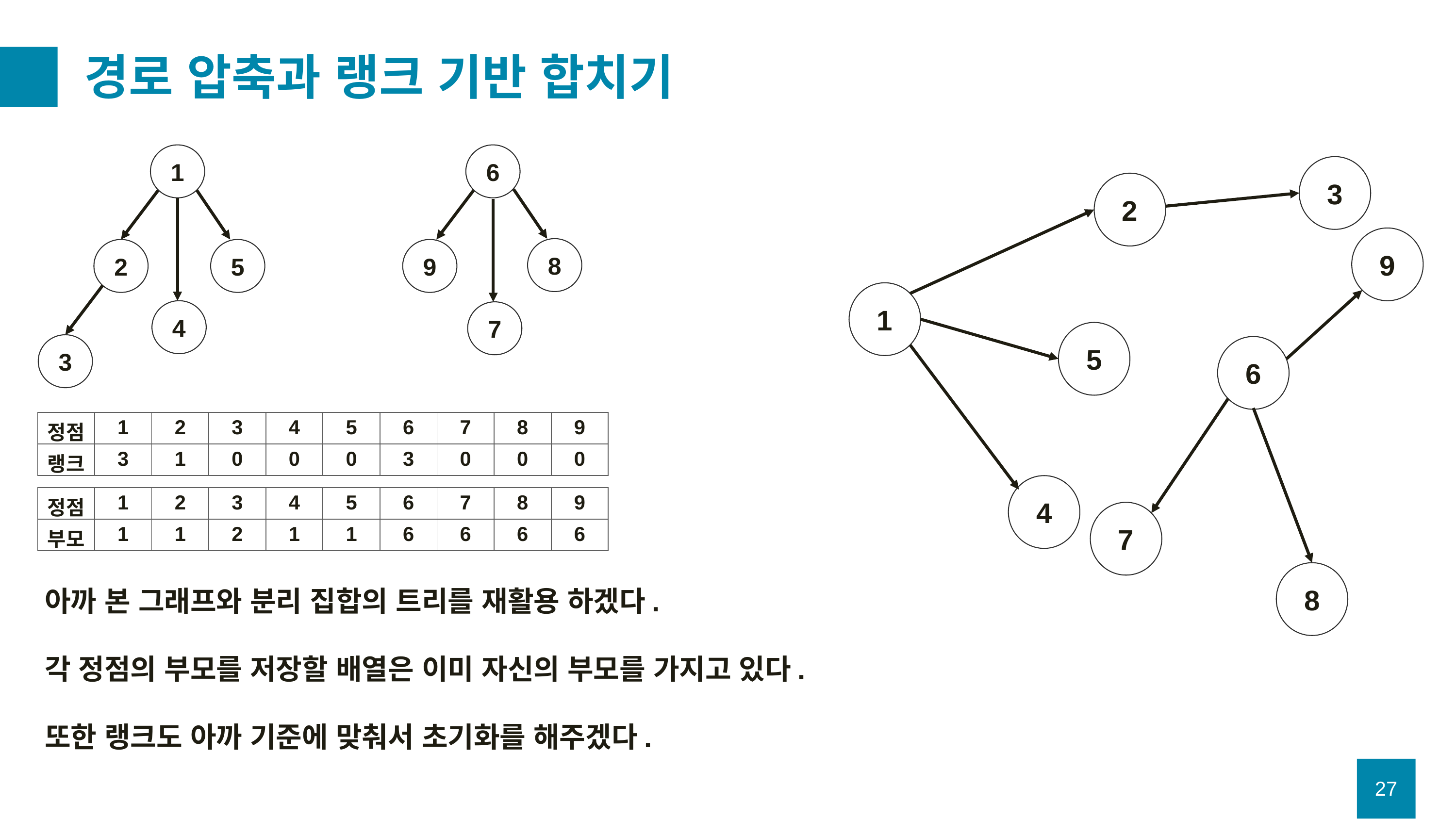

# 경로 압축과 랭크 기반 합치기
1
6
3
2
9
8
9
2
5
1
4
7
5
3
6
| 정점 | 1 | 2 | 3 | 4 | 5 | 6 | 7 | 8 | 9 |
| --- | --- | --- | --- | --- | --- | --- | --- | --- | --- |
| 랭크 | 3 | 1 | 0 | 0 | 0 | 3 | 0 | 0 | 0 |
4
| 정점 | 1 | 2 | 3 | 4 | 5 | 6 | 7 | 8 | 9 |
| --- | --- | --- | --- | --- | --- | --- | --- | --- | --- |
| 부모 | 1 | 1 | 2 | 1 | 1 | 6 | 6 | 6 | 6 |
7
8
아까 본 그래프와 분리 집합의 트리를 재활용 하겠다.

각 정점의 부모를 저장할 배열은 이미 자신의 부모를 가지고 있다.

또한 랭크도 아까 기준에 맞춰서 초기화를 해주겠다.
27